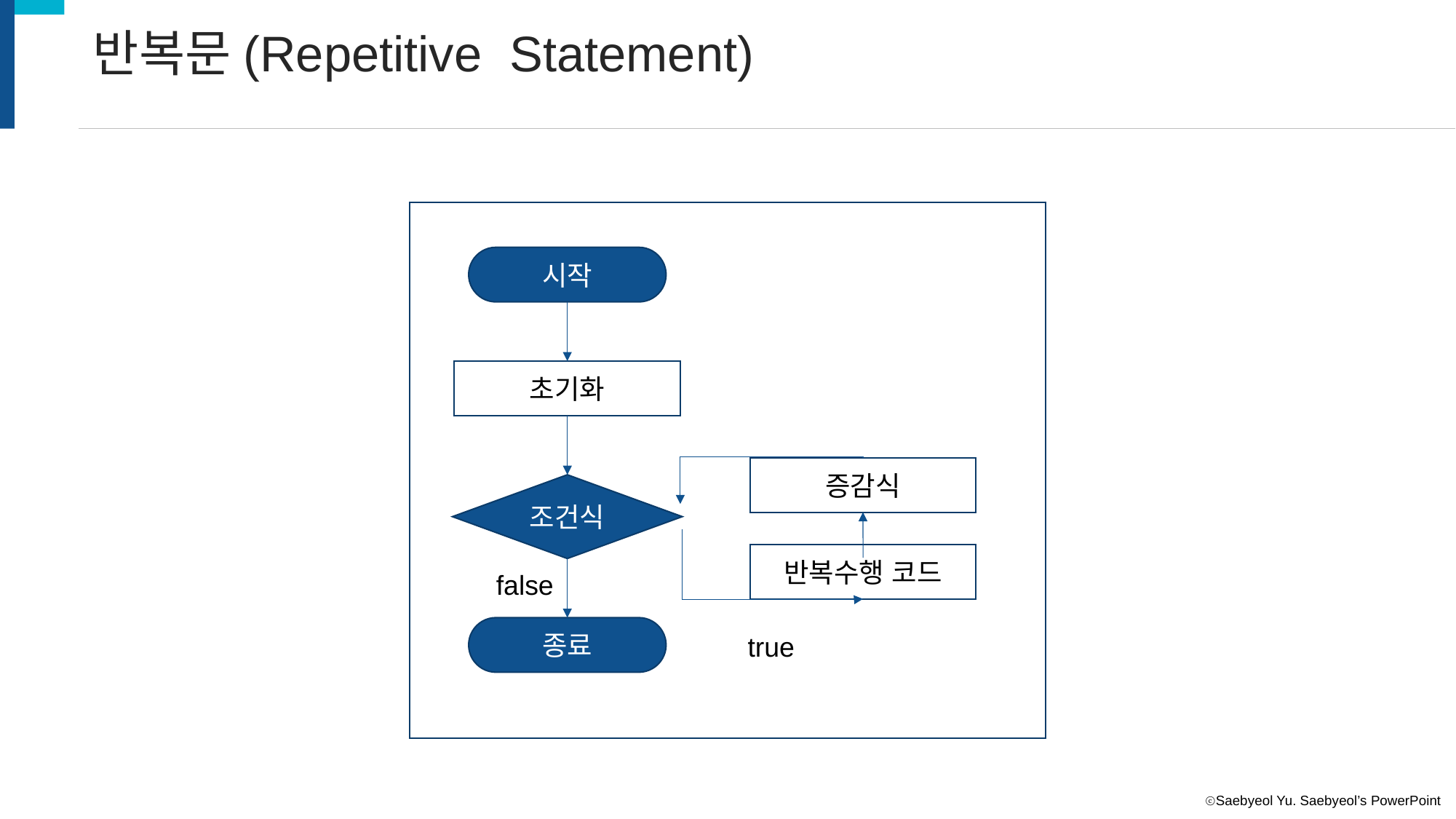

반복문(Repetitive  Statement)

시작
초기화
증감식
조건식
반복수행 코드
false
종료
true